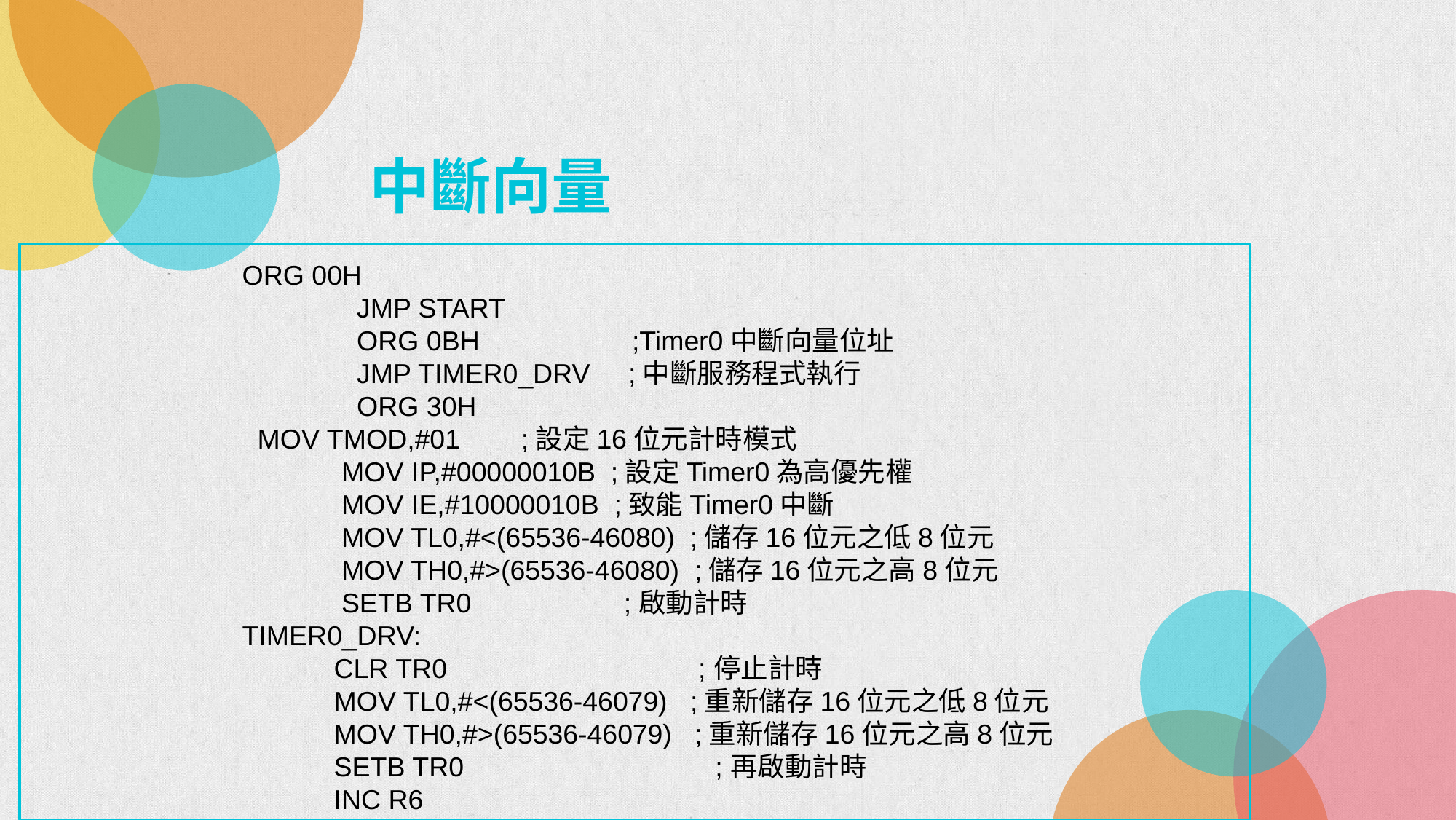

中斷向量

ORG 00H
               JMP START
               ORG 0BH                    ;Timer0中斷向量位址
               JMP TIMER0_DRV     ;中斷服務程式執行
               ORG 30H
  MOV TMOD,#01        ;設定16位元計時模式
             MOV IP,#00000010B  ;設定Timer0為高優先權
             MOV IE,#10000010B  ;致能Timer0中斷
             MOV TL0,#<(65536-46080)  ;儲存16位元之低8位元
             MOV TH0,#>(65536-46080)  ;儲存16位元之高8位元
             SETB TR0                    ;啟動計時
TIMER0_DRV:
            CLR TR0                                 ;停止計時
            MOV TL0,#<(65536-46079)   ;重新儲存16位元之低8位元
            MOV TH0,#>(65536-46079)   ;重新儲存16位元之高8位元
            SETB TR0                                 ;再啟動計時
            INC R6